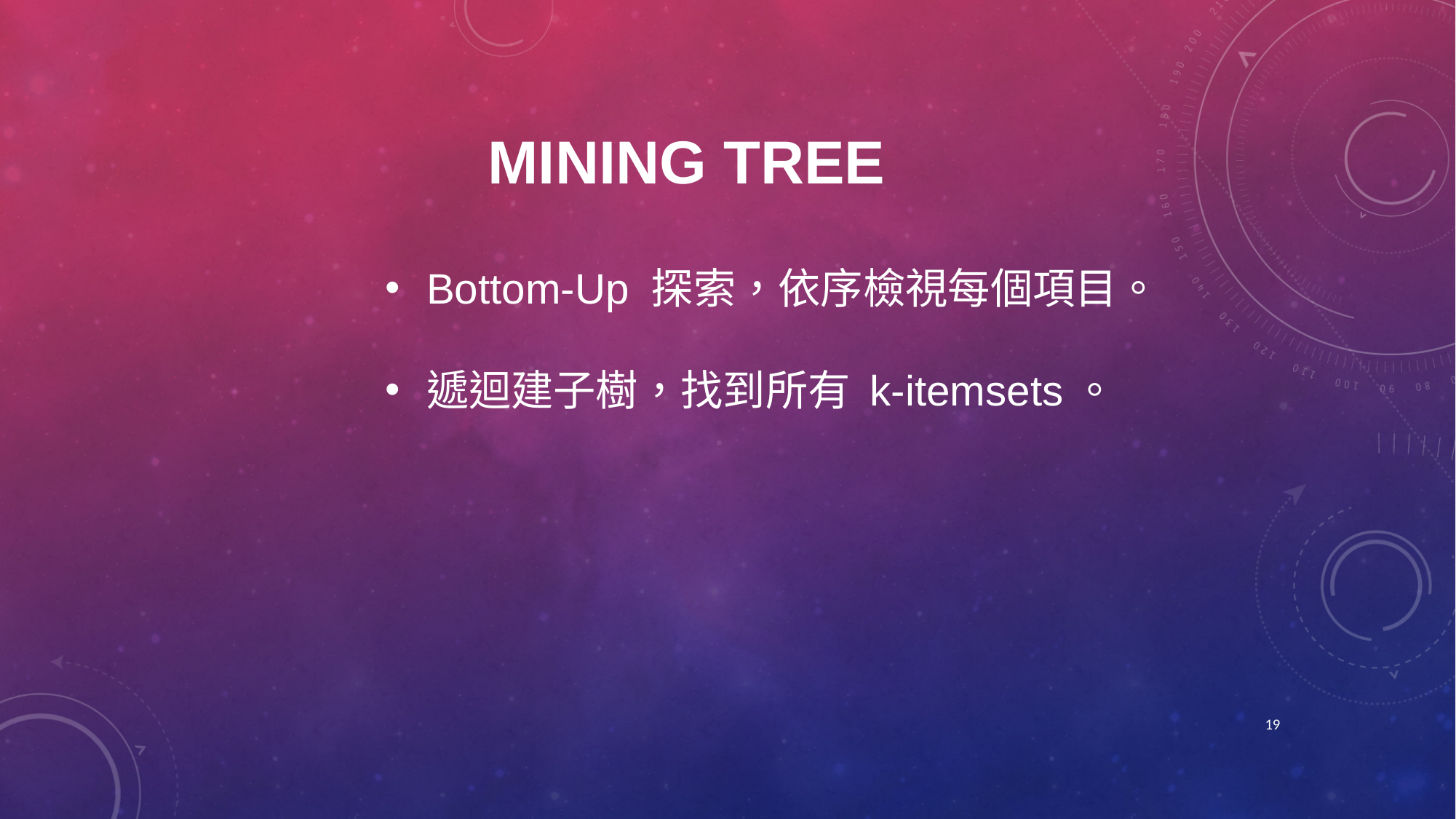

# Mining Tree
Bottom-Up 探索，依序檢視每個項目。

遞迴建子樹，找到所有 k-itemsets。
19